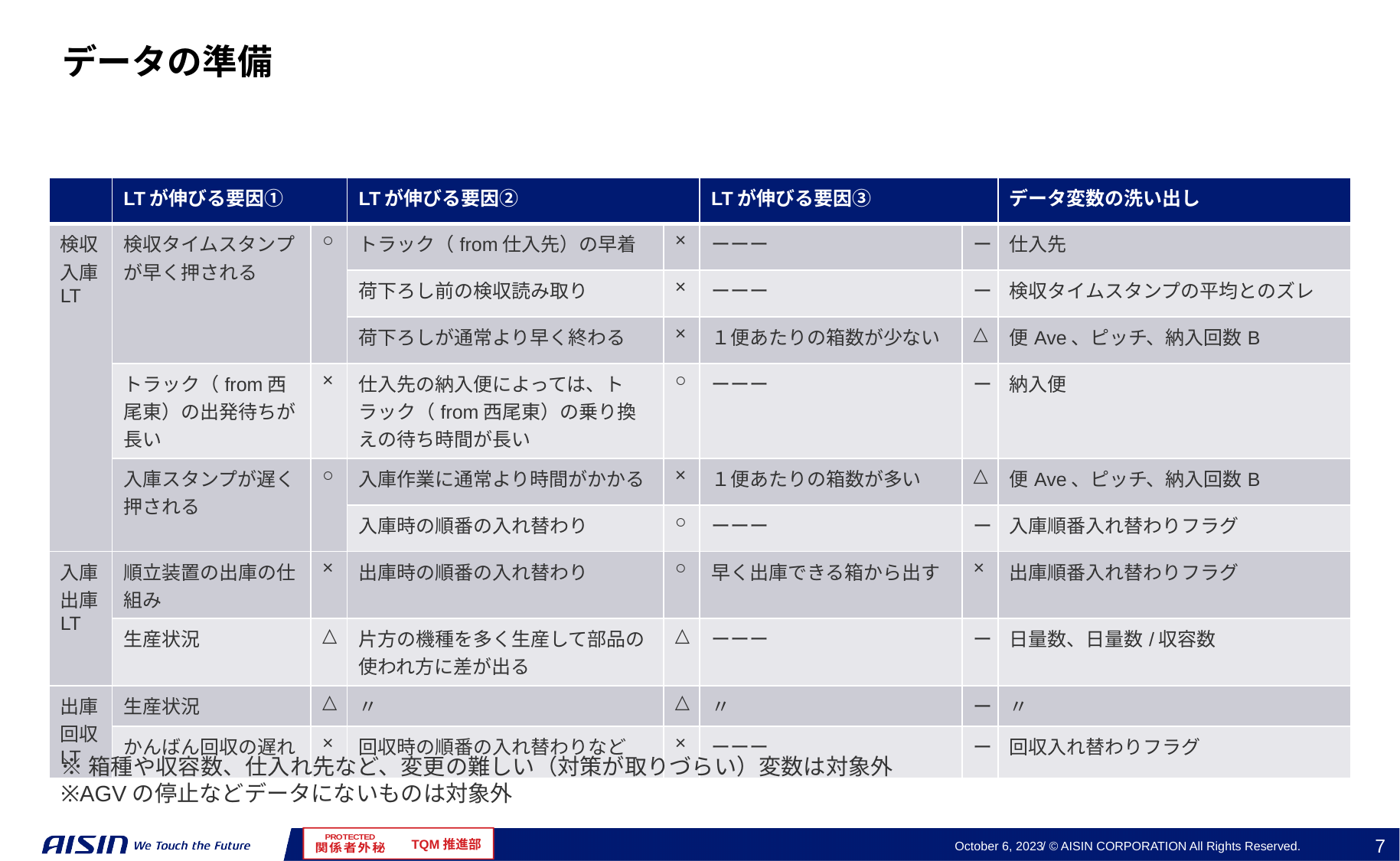

データの準備

|  | LTが伸びる要因① |  | LTが伸びる要因② |  | LTが伸びる要因③ |  | データ変数の洗い出し |
| --- | --- | --- | --- | --- | --- | --- | --- |
| 検収入庫LT | 検収タイムスタンプが早く押される | ○ | トラック（from仕入先）の早着 | × | ーーー | ー | 仕入先 |
|  |  |  | 荷下ろし前の検収読み取り | × | ーーー | ー | 検収タイムスタンプの平均とのズレ |
|  |  |  | 荷下ろしが通常より早く終わる | × | １便あたりの箱数が少ない | △ | 便Ave、ピッチ、納入回数B |
|  | トラック（from西尾東）の出発待ちが長い | × | 仕入先の納入便によっては、トラック（from西尾東）の乗り換えの待ち時間が長い | ○ | ーーー | ー | 納入便 |
|  | 入庫スタンプが遅く押される | ○ | 入庫作業に通常より時間がかかる | × | １便あたりの箱数が多い | △ | 便Ave、ピッチ、納入回数B |
|  |  |  | 入庫時の順番の入れ替わり | ○ | ーーー | ー | 入庫順番入れ替わりフラグ |
| 入庫出庫LT | 順立装置の出庫の仕組み | × | 出庫時の順番の入れ替わり | ○ | 早く出庫できる箱から出す | × | 出庫順番入れ替わりフラグ |
|  | 生産状況 | △ | 片方の機種を多く生産して部品の使われ方に差が出る | △ | ーーー | ー | 日量数、日量数/収容数 |
| 出庫回収LT | 生産状況 | △ | 〃 | △ | 〃 | ー | 〃 |
|  | かんばん回収の遅れ | × | 回収時の順番の入れ替わりなど | × | ーーー | ー | 回収入れ替わりフラグ |
※箱種や収容数、仕入れ先など、変更の難しい（対策が取りづらい）変数は対象外
※AGVの停止などデータにないものは対象外
October 6, 2023